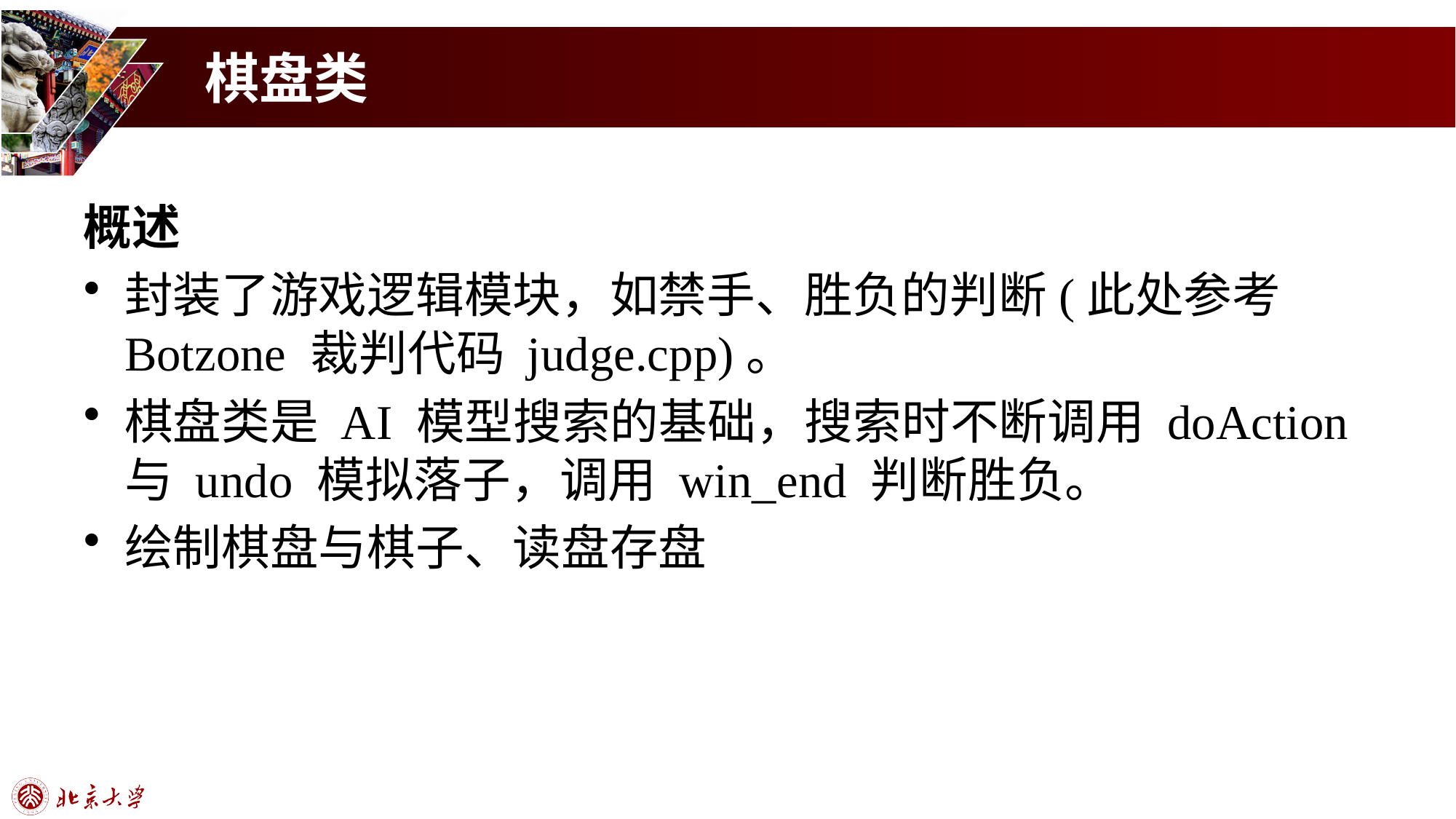

# 棋盘类
概述
封装了游戏逻辑模块，如禁手、胜负的判断(此处参考 Botzone 裁判代码 judge.cpp)。
棋盘类是 AI 模型搜索的基础，搜索时不断调用 doAction 与 undo 模拟落子，调用 win_end 判断胜负。
绘制棋盘与棋子、读盘存盘